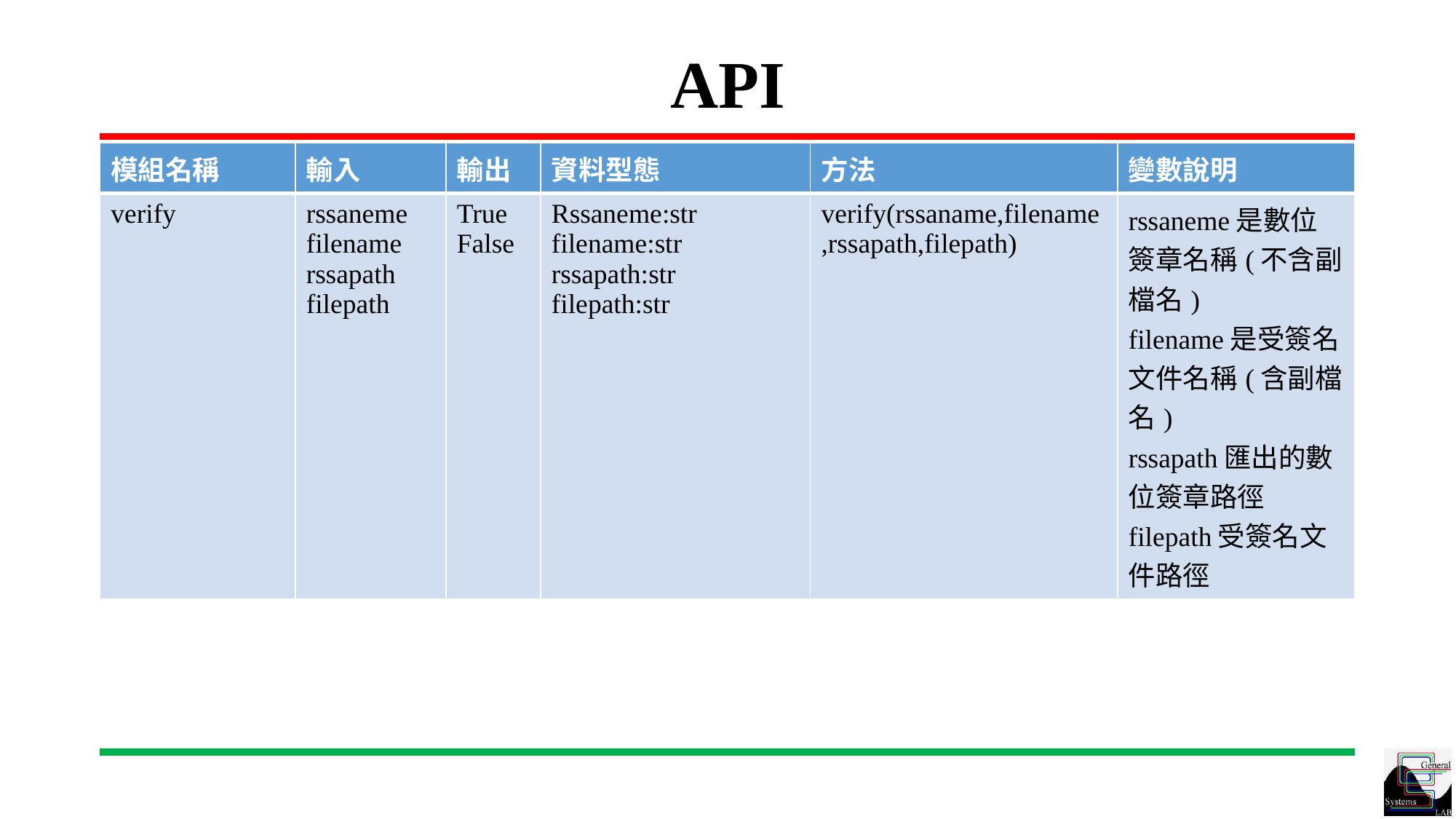

# API
| 模組名稱 | 輸入 | 輸出 | 資料型態 | 方法 | 變數說明 |
| --- | --- | --- | --- | --- | --- |
| verify | rssaneme filename rssapath filepath | True False | Rssaneme:str filename:str rssapath:str filepath:str | verify(rssaname,filename,rssapath,filepath) | rssaneme是數位簽章名稱(不含副檔名) filename是受簽名文件名稱(含副檔名) rssapath匯出的數位簽章路徑 filepath受簽名文件路徑 |